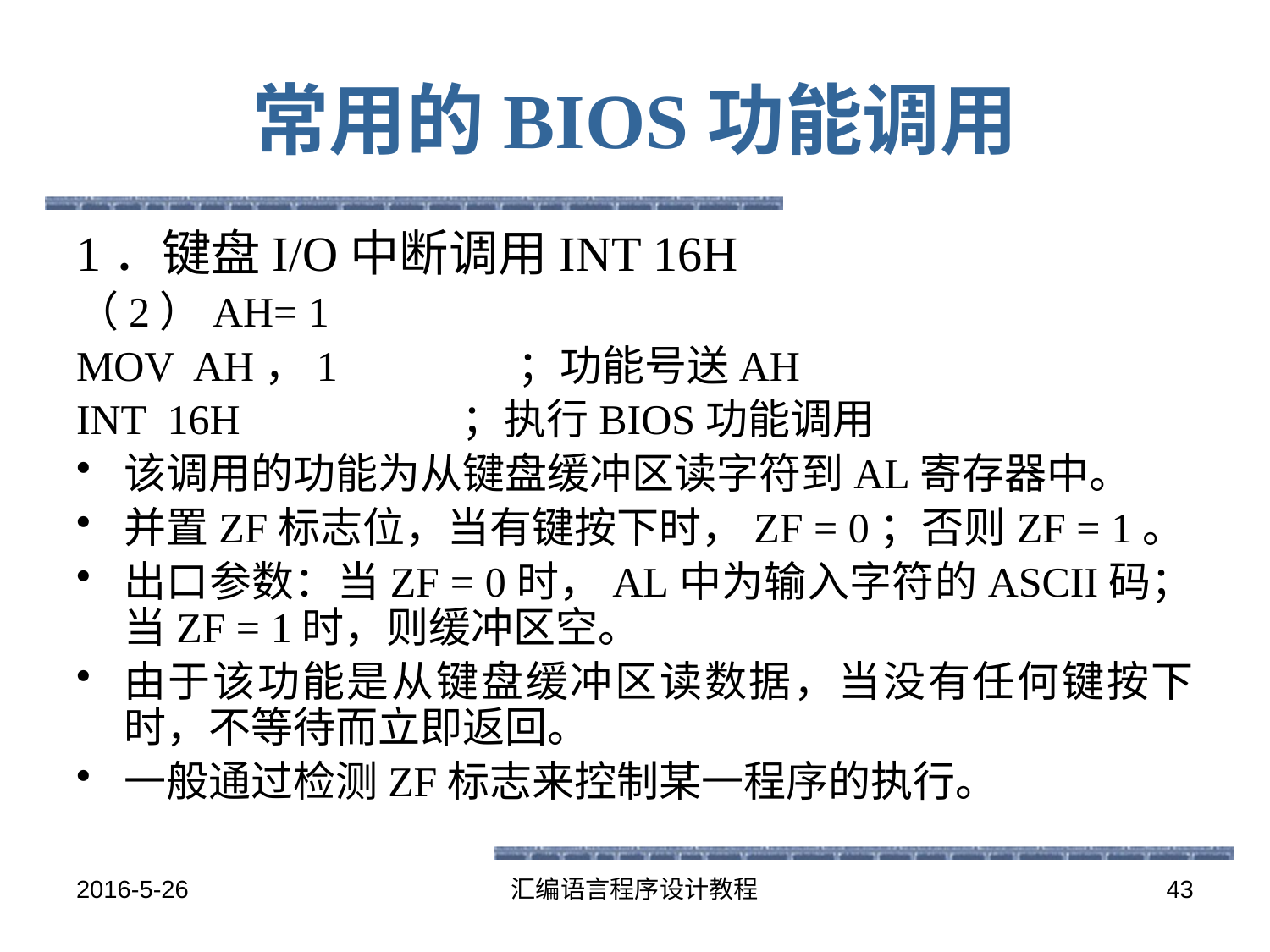

# 常用的BIOS功能调用
1．键盘I/O中断调用INT 16H
（2）AH= 1
MOV  AH，1                ；功能号送AH
INT  16H                    ；执行BIOS功能调用
该调用的功能为从键盘缓冲区读字符到AL寄存器中。
并置ZF标志位，当有键按下时，ZF = 0；否则ZF = 1。
出口参数：当ZF = 0时，AL中为输入字符的ASCII码；当ZF = 1时，则缓冲区空。
由于该功能是从键盘缓冲区读数据，当没有任何键按下时，不等待而立即返回。
一般通过检测ZF标志来控制某一程序的执行。
2016-5-26
汇编语言程序设计教程
43